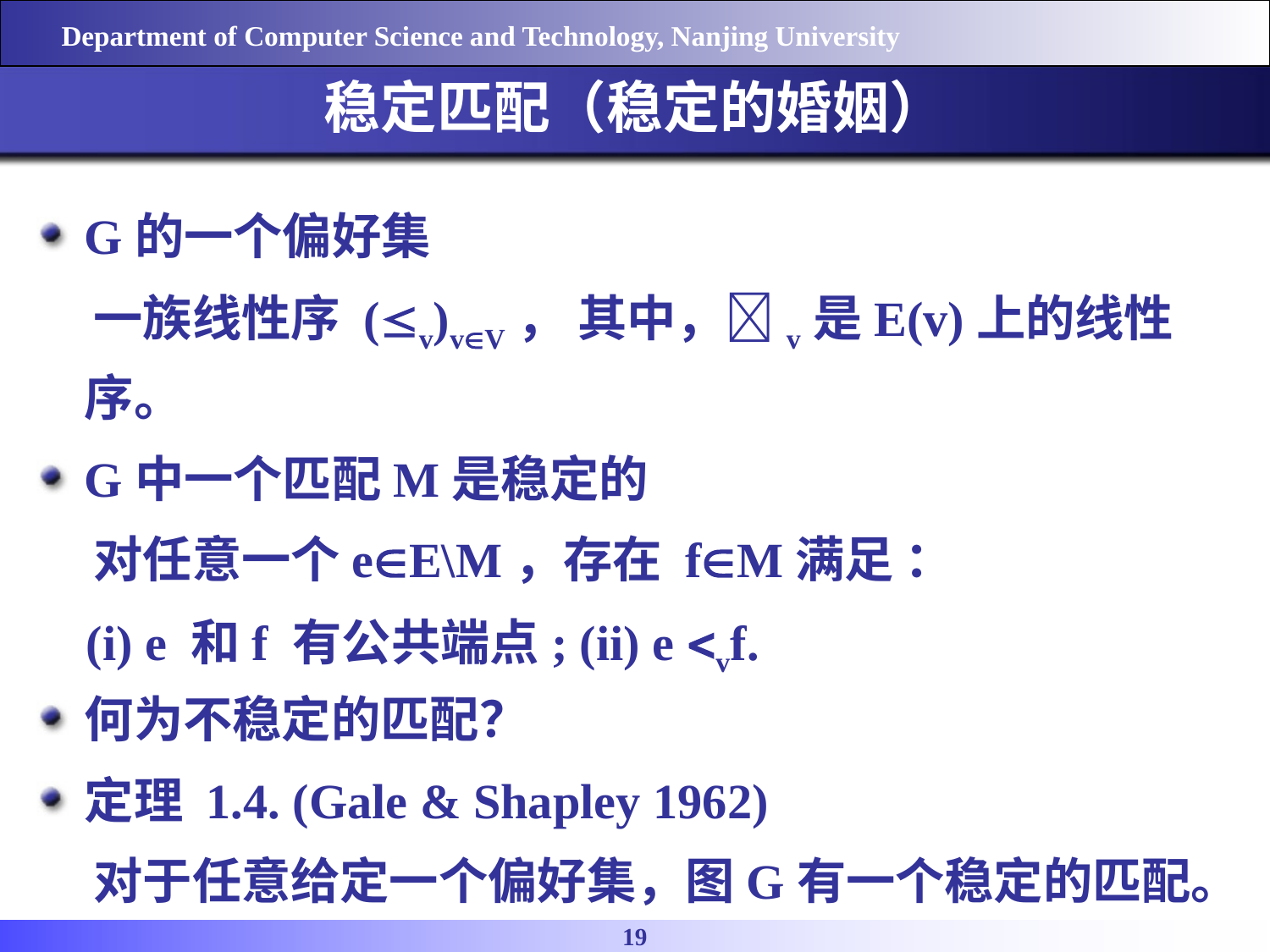

稳定匹配（稳定的婚姻）
G的一个偏好集
    一族线性序 (≤v)v∈V， 其中，≤v是E(v)上的线性序。
G中一个匹配M是稳定的
    对任意一个e∈E\M，存在 f∈M满足 ：
    (i) e 和f 有公共端点; (ii) e <vf.
何为不稳定的匹配？
定理 1.4. (Gale & Shapley 1962)
    对于任意给定一个偏好集，图G有一个稳定的匹配。